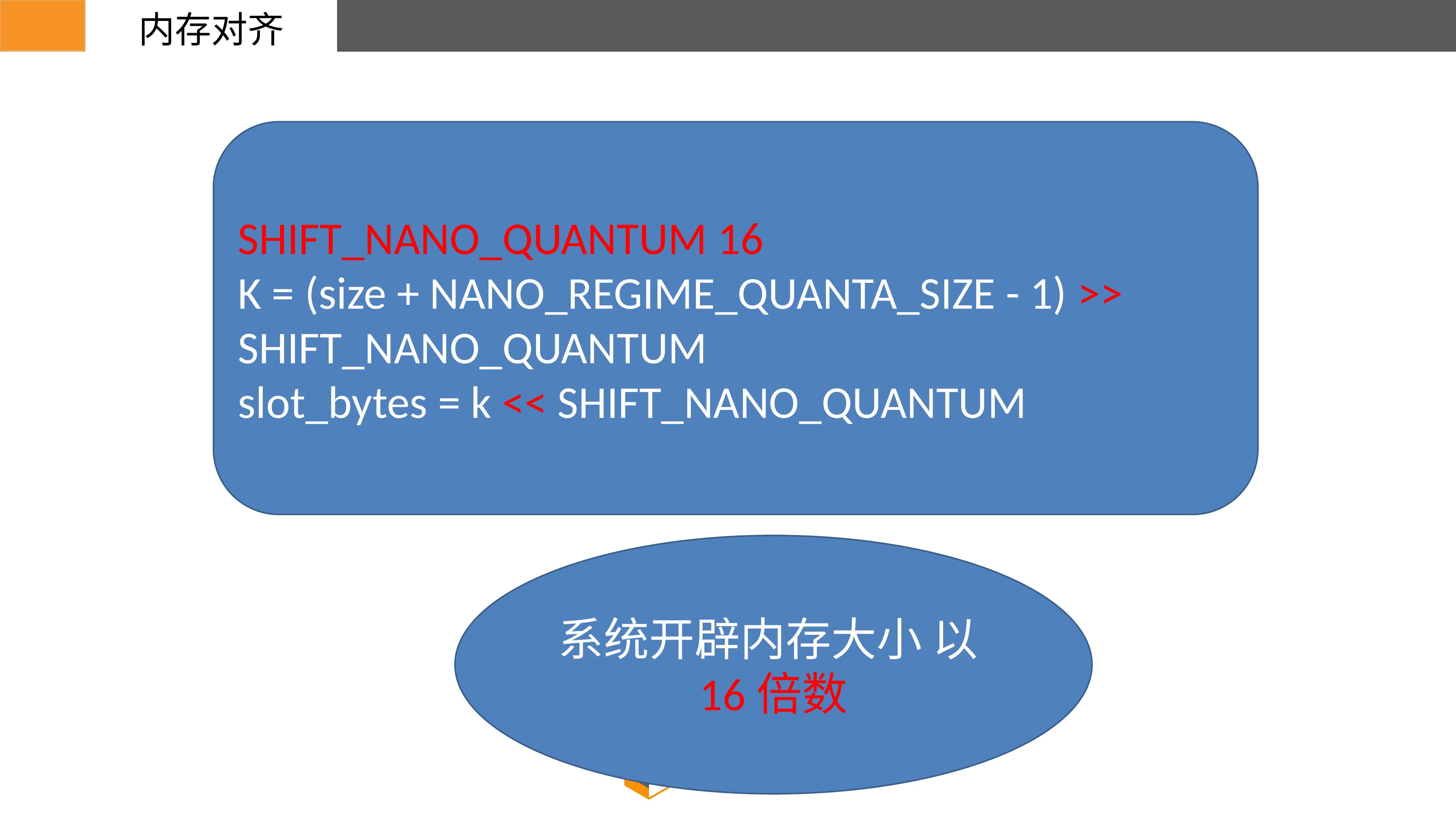

内存对齐
SHIFT_NANO_QUANTUM 16
K = (size + NANO_REGIME_QUANTA_SIZE - 1) >> SHIFT_NANO_QUANTUM
slot_bytes = k << SHIFT_NANO_QUANTUM
系统开辟内存大小 以16倍数